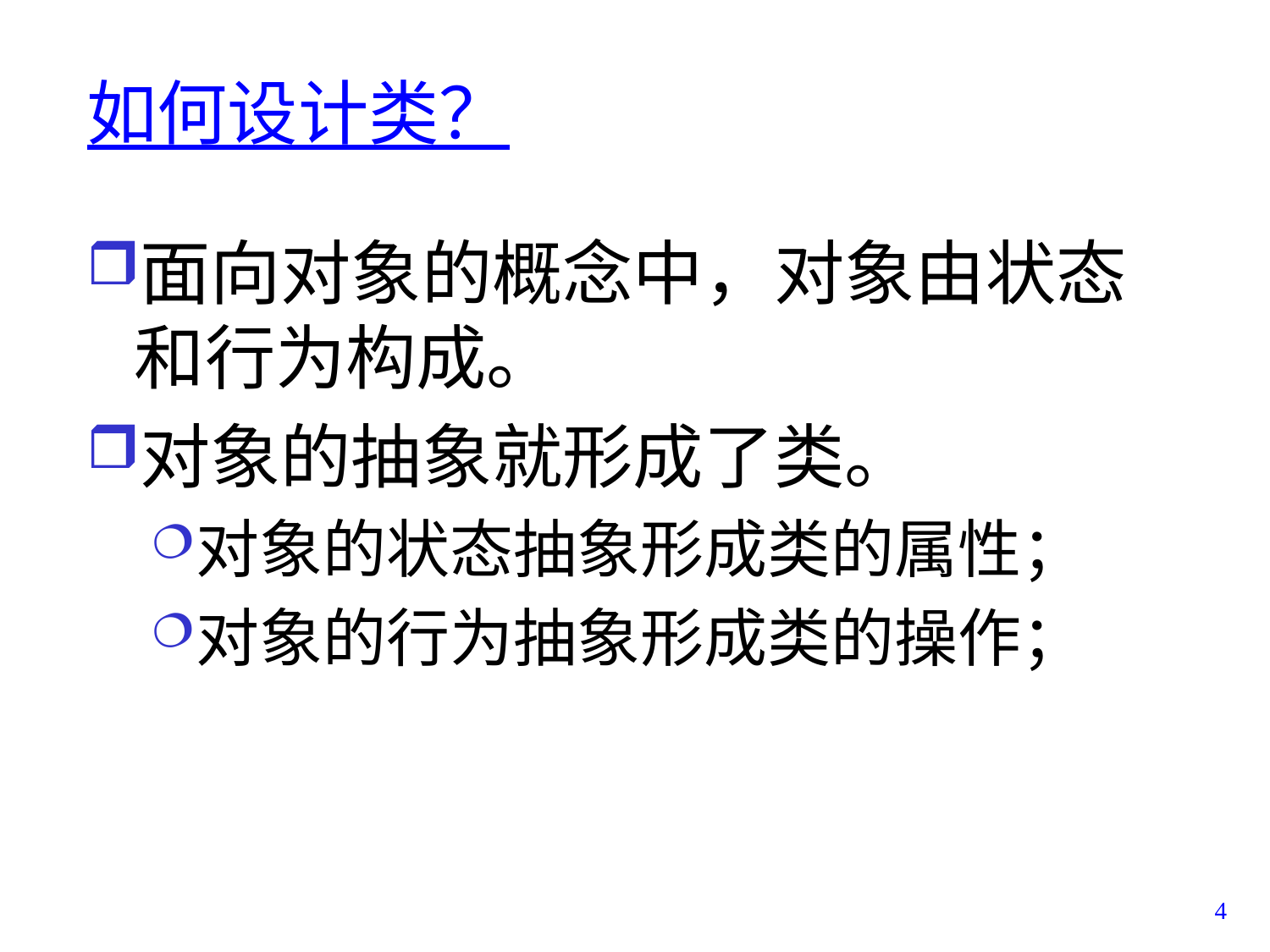

# 如何设计类？
面向对象的概念中，对象由状态和行为构成。
对象的抽象就形成了类。
对象的状态抽象形成类的属性；
对象的行为抽象形成类的操作；
4